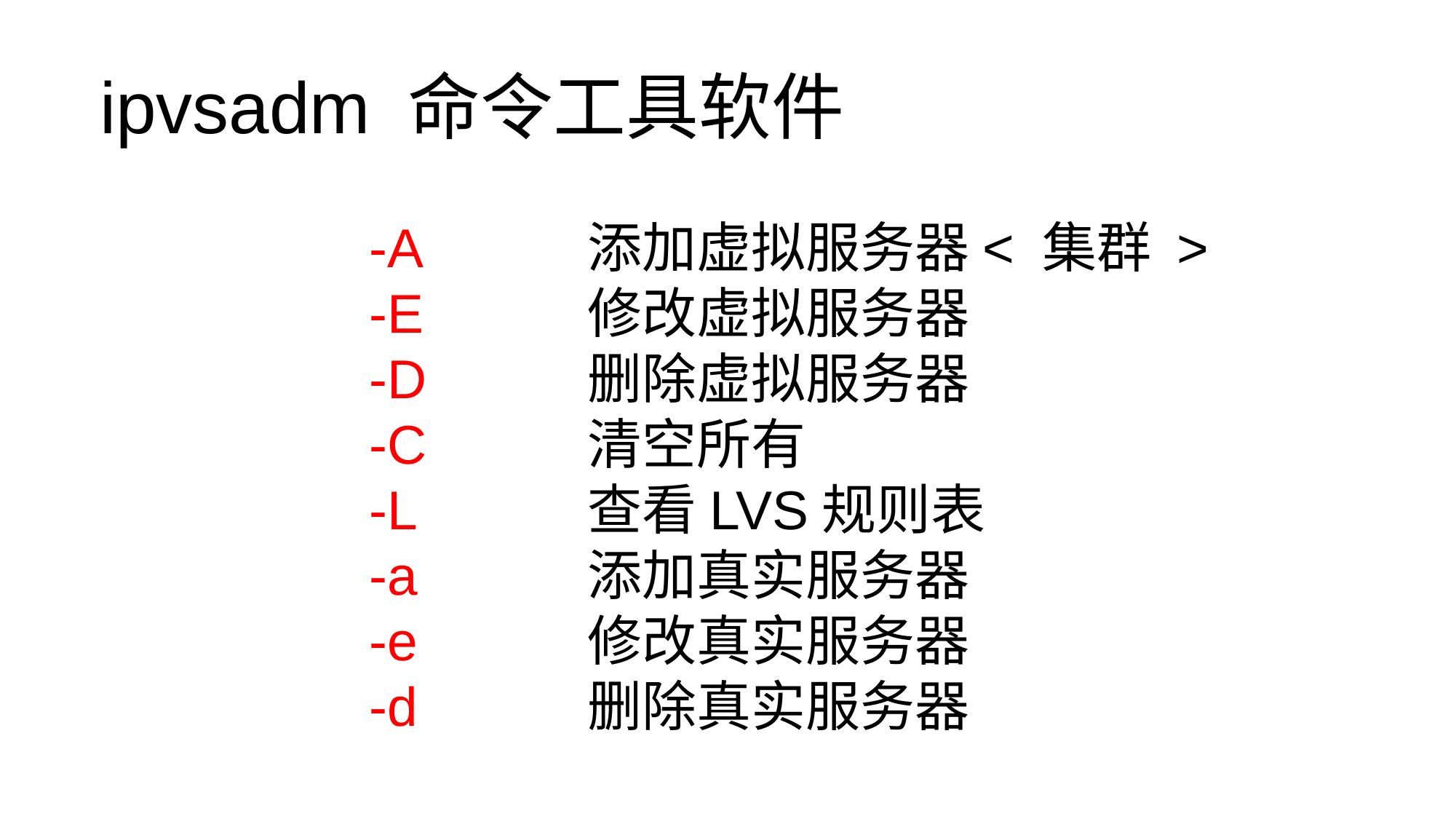

ipvsadm 命令工具软件
	-A    	添加虚拟服务器< 集群 >
	-E		修改虚拟服务器
	-D		删除虚拟服务器
	-C		清空所有
	-L		查看LVS规则表
	-a		添加真实服务器
	-e		修改真实服务器
	-d		删除真实服务器